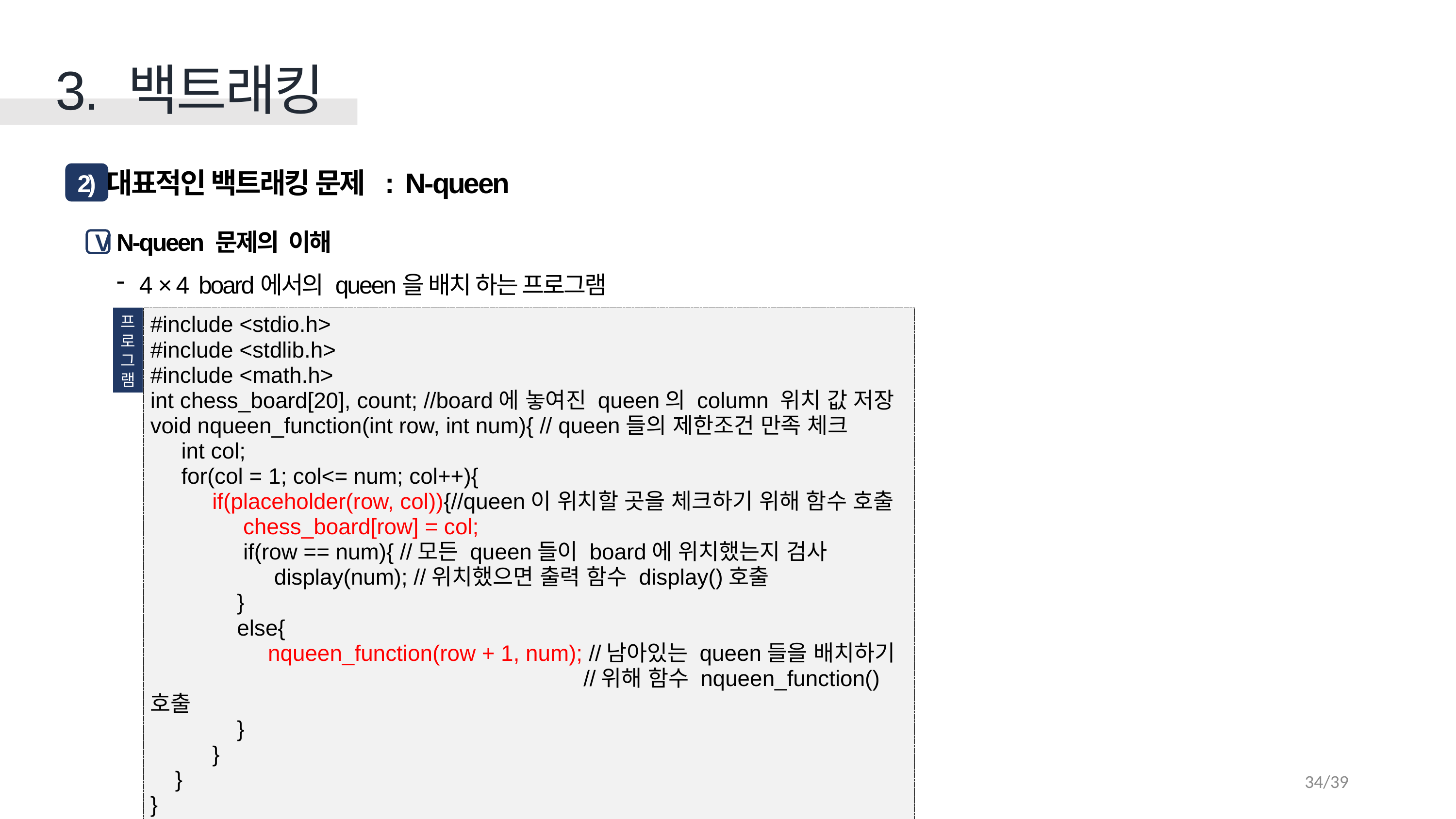

3. 백트래킹

대표적인 백트래킹 문제  :  N-queen
2)
N-queen 문제의  이해
V
4 × 4  board에서의 queen을 배치 하는 프로그램
프
로
그
램
#include <stdio.h>
#include <stdlib.h>
#include <math.h>
int chess_board[20], count; //board에 놓여진 queen의 column 위치 값 저장
void nqueen_function(int row, int num){ // queen들의 제한조건 만족 체크
     int col;
     for(col = 1; col<= num; col++){
          if(placeholder(row, col)){//queen이 위치할 곳을 체크하기 위해 함수 호출
               chess_board[row] = col;
               if(row == num){ //모든 queen들이 board에 위치했는지 검사
                    display(num); //위치했으면 출력 함수 display()호출
              }
              else{
                   nqueen_function(row + 1, num); //남아있는 queen들을 배치하기
                                                                      //위해 함수 nqueen_function() 호출
              }
          }
    }
}
34/39